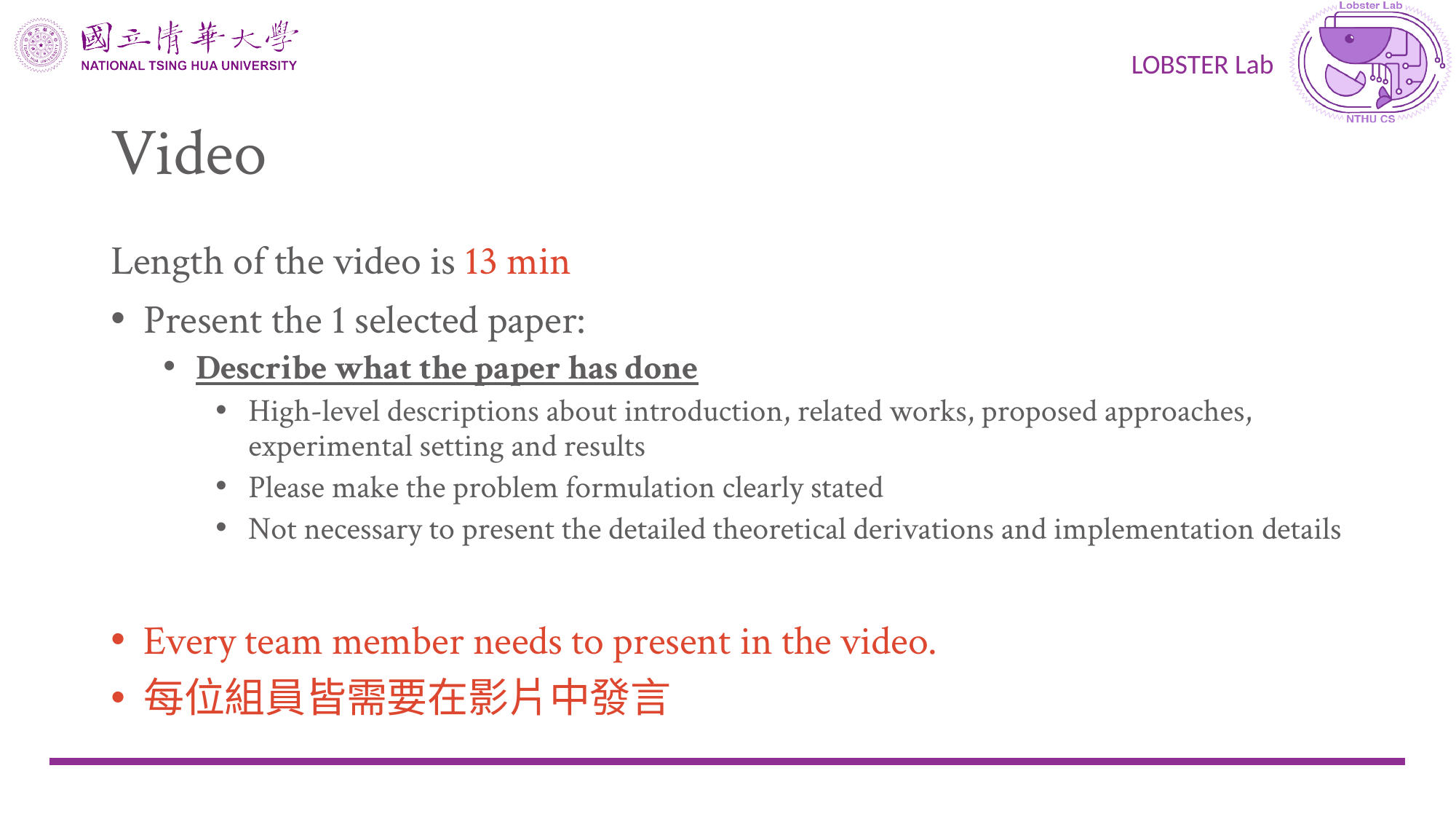

# Video
Length of the video is 13 min
Present the 1 selected paper:
Describe what the paper has done
High-level descriptions about introduction, related works, proposed approaches, experimental setting and results
Please make the problem formulation clearly stated
Not necessary to present the detailed theoretical derivations and implementation details

Every team member needs to present in the video.
每位組員皆需要在影片中發言